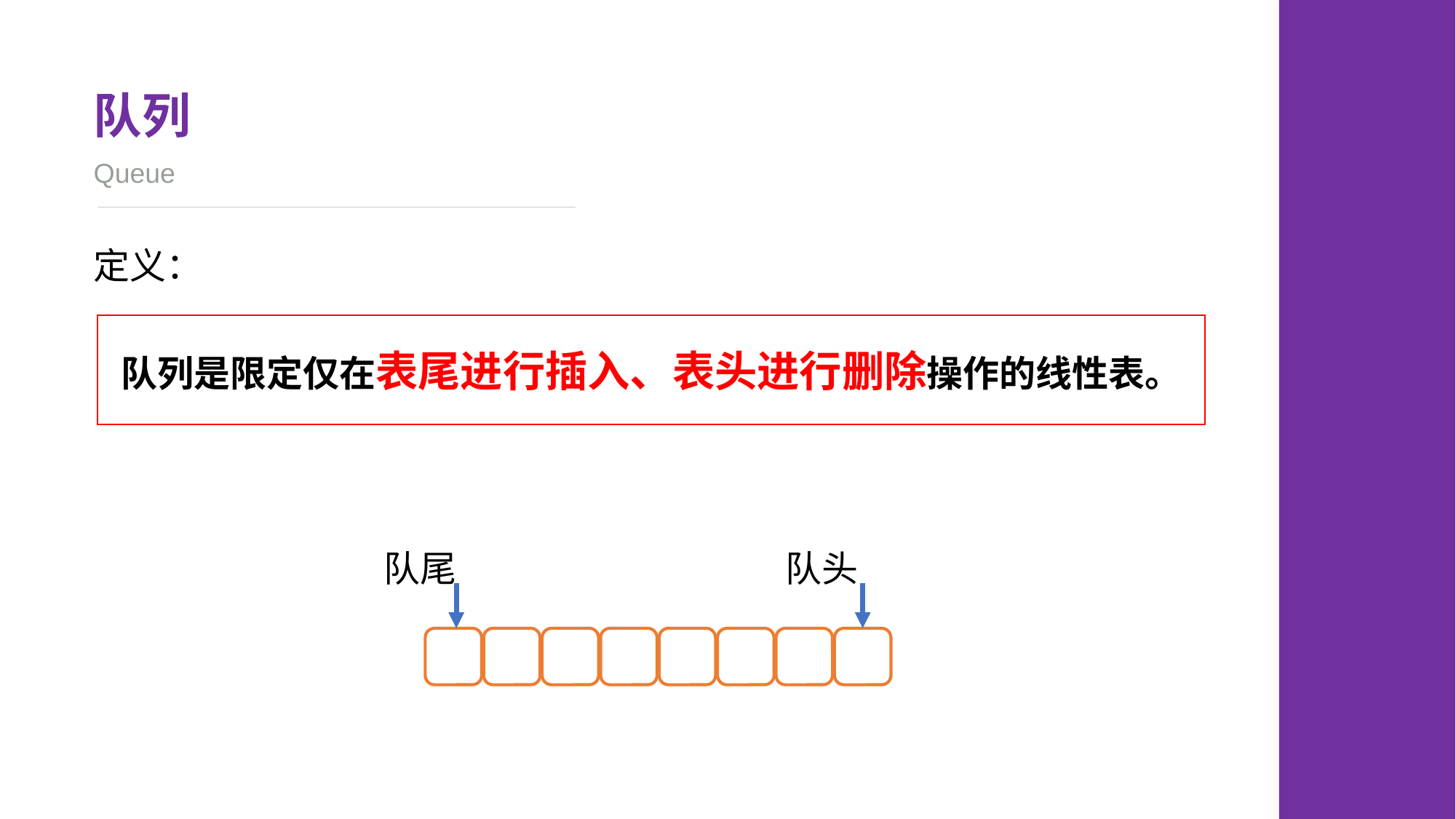

队列
Queue
定义：
队列是限定仅在表尾进行插入、表头进行删除操作的线性表。
队尾
队头